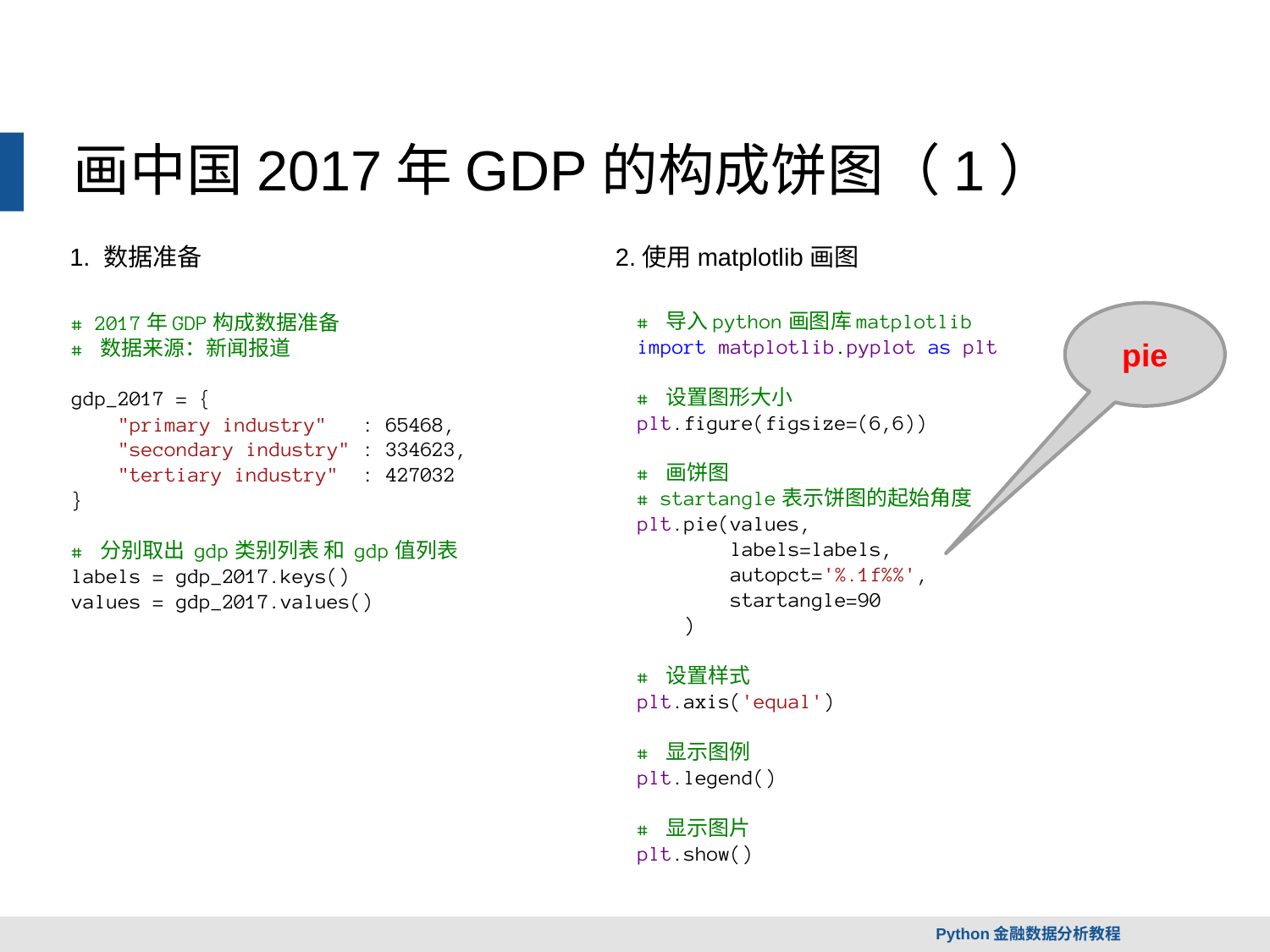

画中国2017年GDP的构成饼图（1）
2.使用matplotlib画图
1. 数据准备

# 导入python画图库matplotlib
import matplotlib.pyplot as plt

# 设置图形大小
plt.figure(figsize=(6,6))

# 画饼图
# startangle表示饼图的起始角度
plt.pie(values,
        labels=labels,
        autopct='%.1f%%',
        startangle=90
    )

# 设置样式
plt.axis('equal')

# 显示图例
plt.legend()

# 显示图片
plt.show()
# 2017年GDP构成数据准备
# 数据来源：新闻报道

gdp_2017 = {
    "primary industry"   : 65468,
    "secondary industry" : 334623,
    "tertiary industry"  : 427032
}

# 分别取出 gdp类别列表 和 gdp值列表
labels = gdp_2017.keys()
values = gdp_2017.values()

pie
Python金融数据分析教程